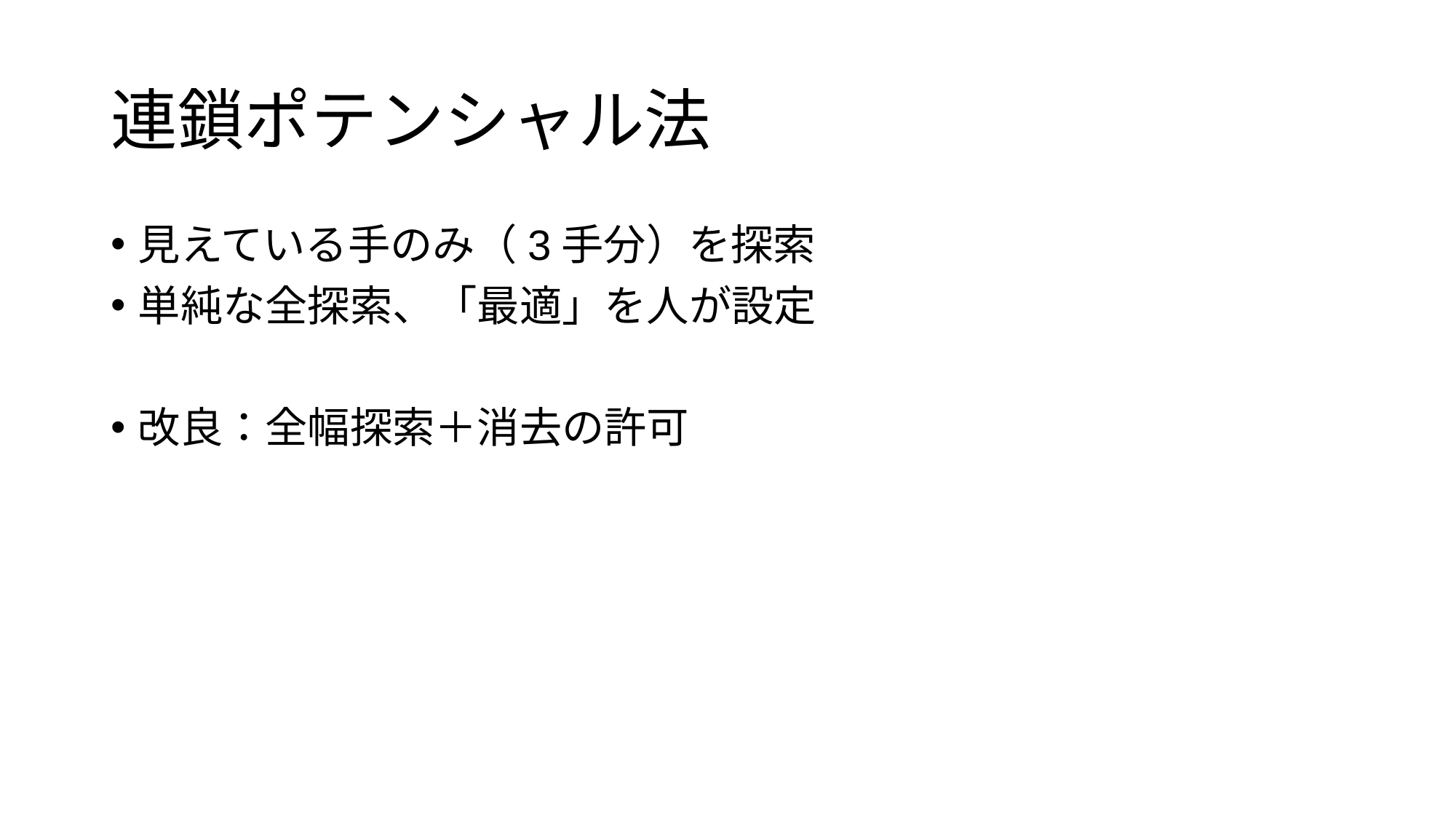

# 連鎖ポテンシャル法
見えている手のみ（3手分）を探索
単純な全探索、「最適」を人が設定

改良：全幅探索＋消去の許可